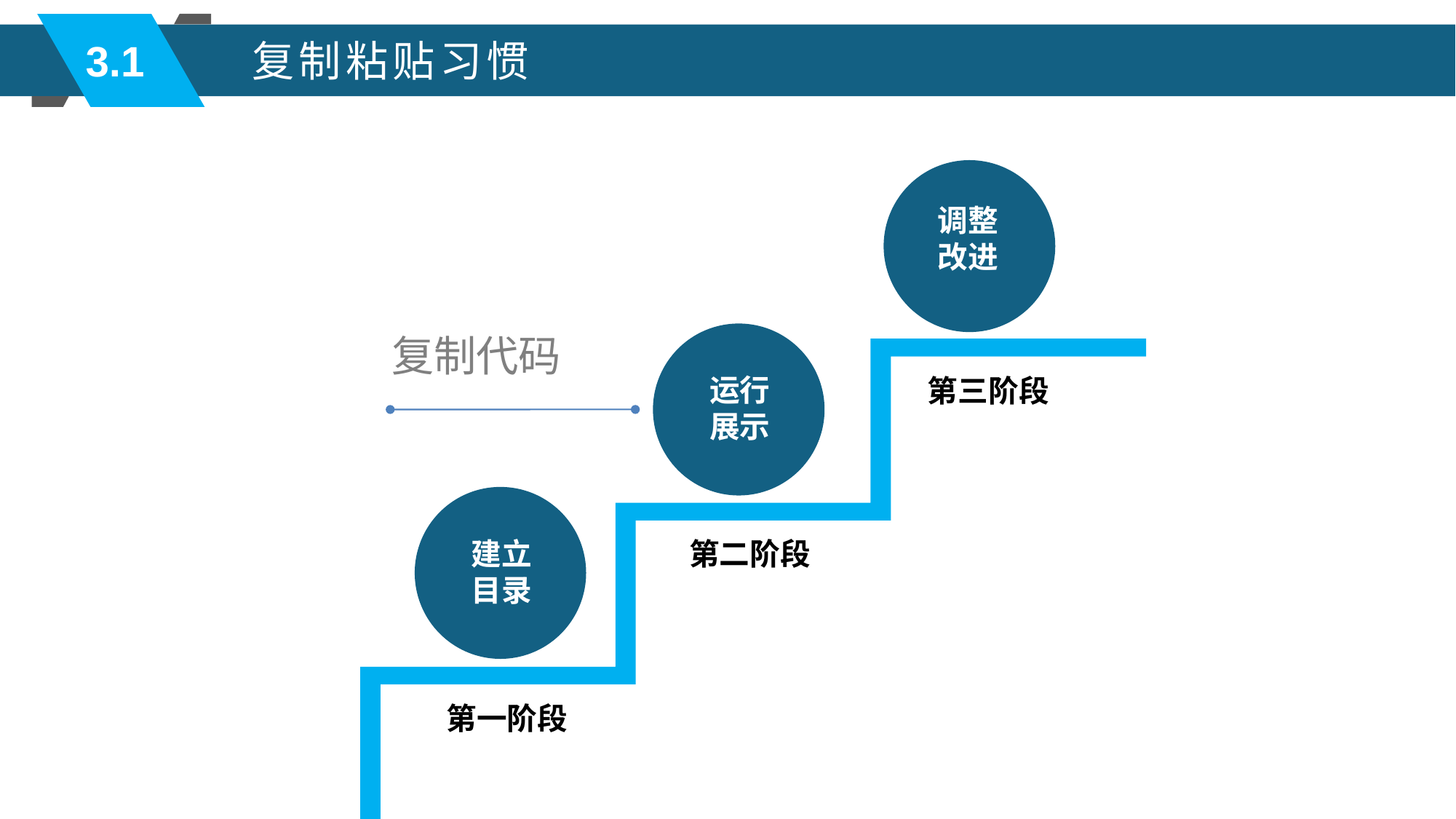

3.1
复制粘贴习惯

调整
改进
复制代码

运行
展示
第三阶段

建立
目录
第二阶段
第一阶段